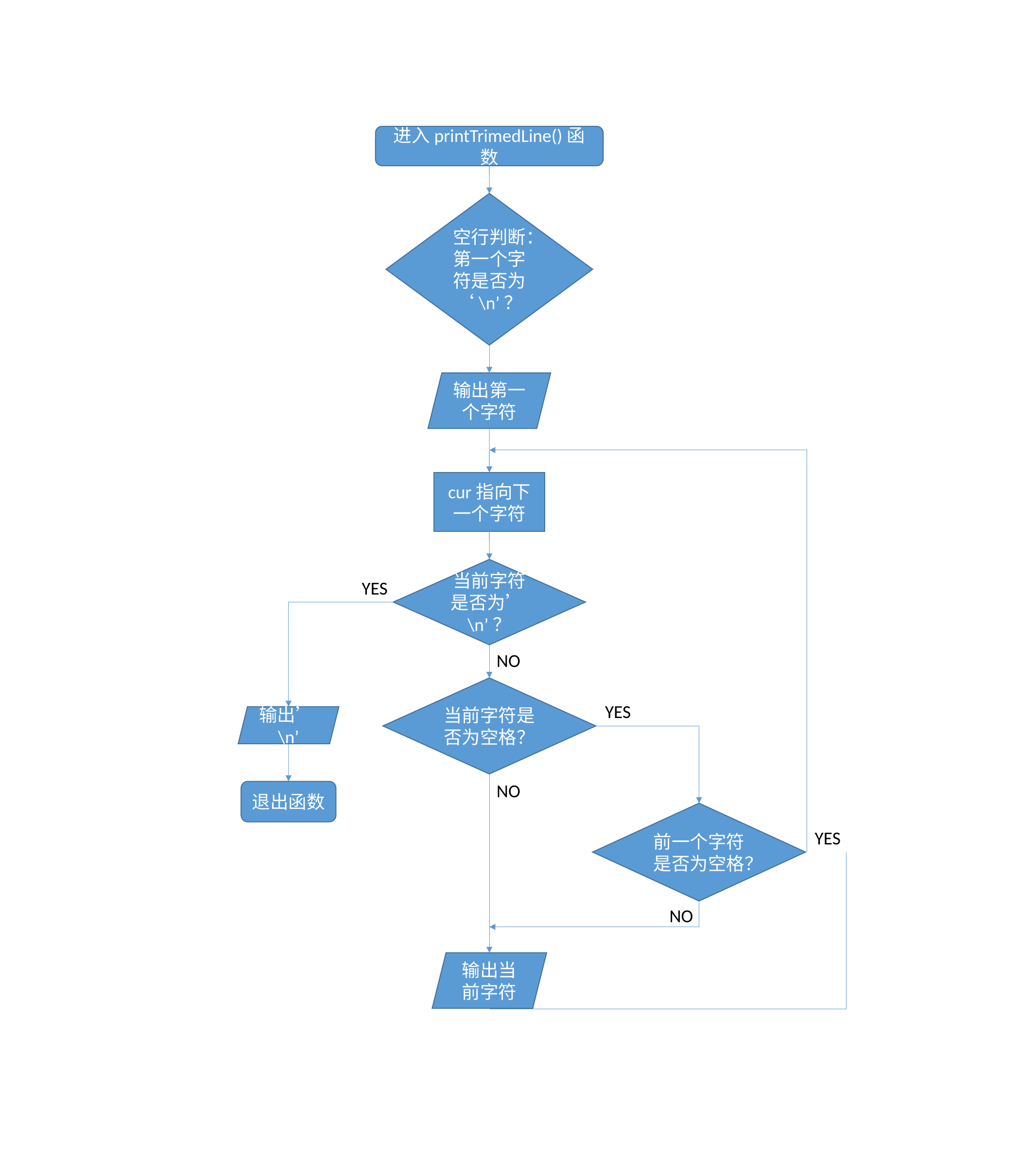

进入printTrimedLine()函数
空行判断：
第一个字符是否为‘\n’？
输出第一个字符
cur指向下一个字符
当前字符是否为’\n’？
YES
NO
当前字符是否为空格？
YES
输出’\n’
NO
退出函数
前一个字符是否为空格？
YES
NO
输出当前字符